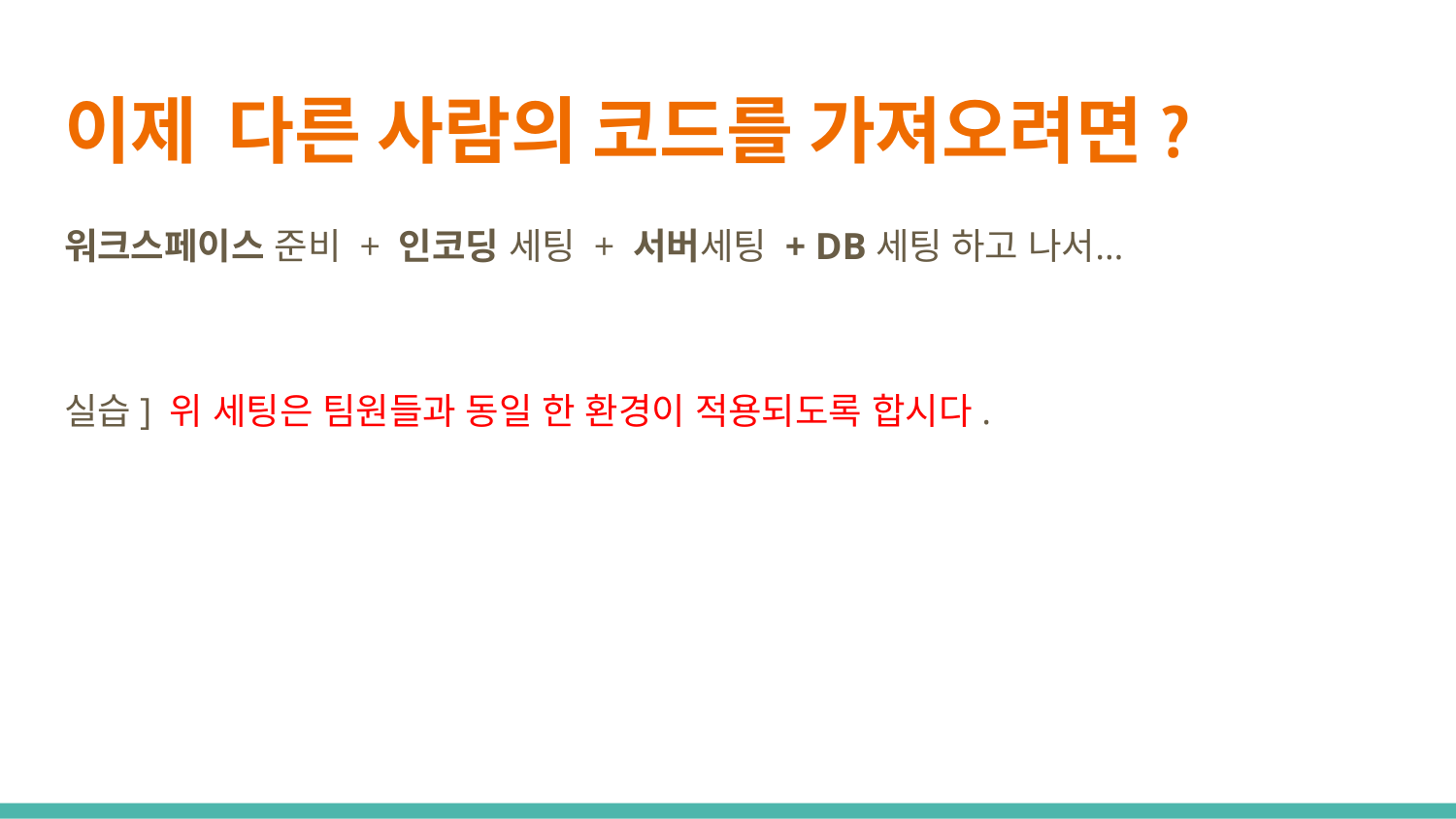

# 이제  다른 사람의 코드를 가져오려면?
워크스페이스 준비 + 인코딩 세팅 + 서버세팅 + DB세팅 하고 나서…

실습] 위 세팅은 팀원들과 동일 한 환경이 적용되도록 합시다.